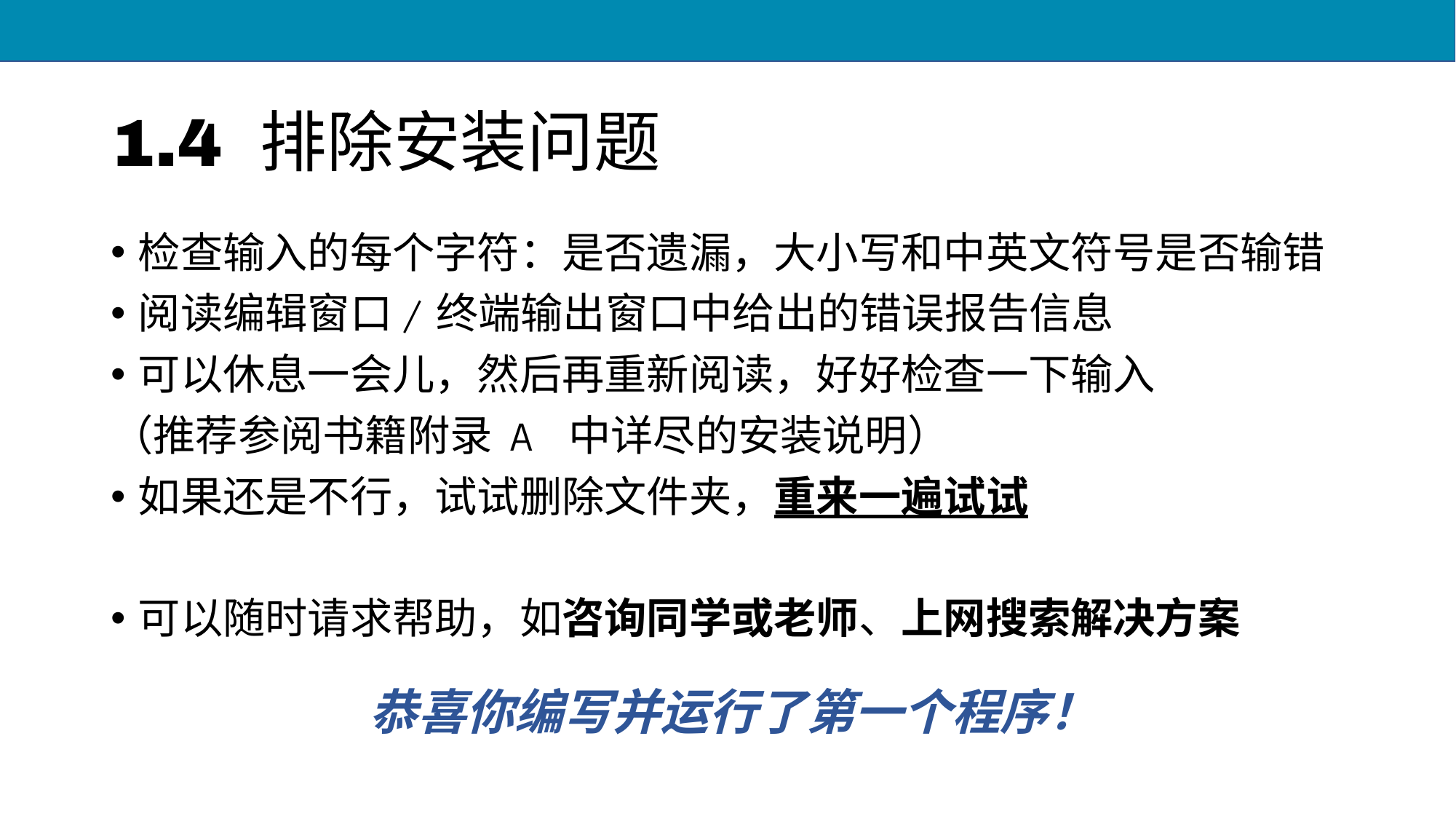

# 1.4 排除安装问题
检查输入的每个字符：是否遗漏，大小写和中英文符号是否输错
阅读编辑窗口/终端输出窗口中给出的错误报告信息
可以休息一会儿，然后再重新阅读，好好检查一下输入
（推荐参阅书籍附录 A 中详尽的安装说明）
如果还是不行，试试删除文件夹，重来一遍试试

可以随时请求帮助，如咨询同学或老师、上网搜索解决方案

恭喜你编写并运行了第一个程序！